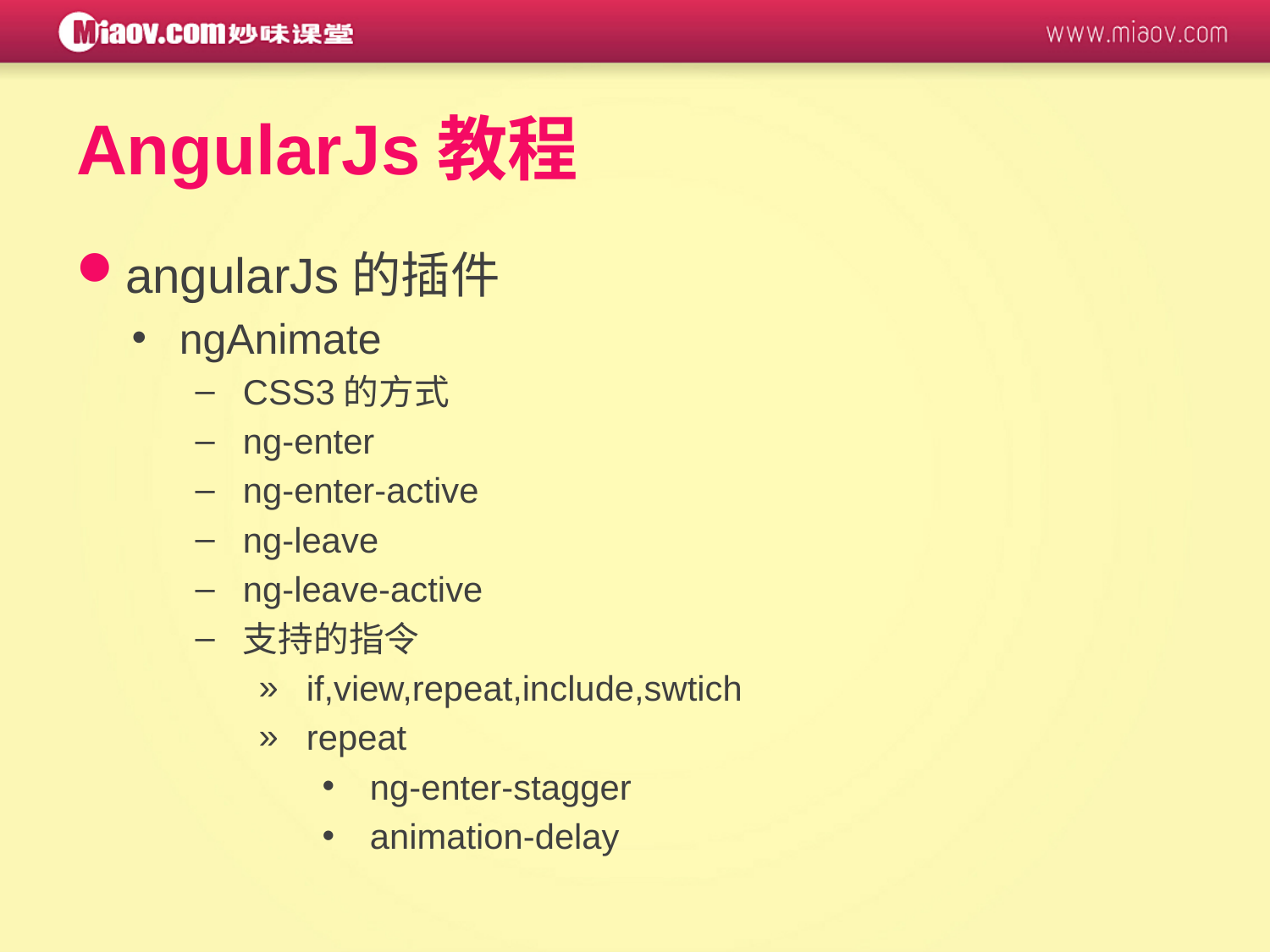

# AngularJs教程
angularJs的插件
ngAnimate
CSS3的方式
ng-enter
ng-enter-active
ng-leave
ng-leave-active
支持的指令
if,view,repeat,include,swtich
repeat
ng-enter-stagger
animation-delay